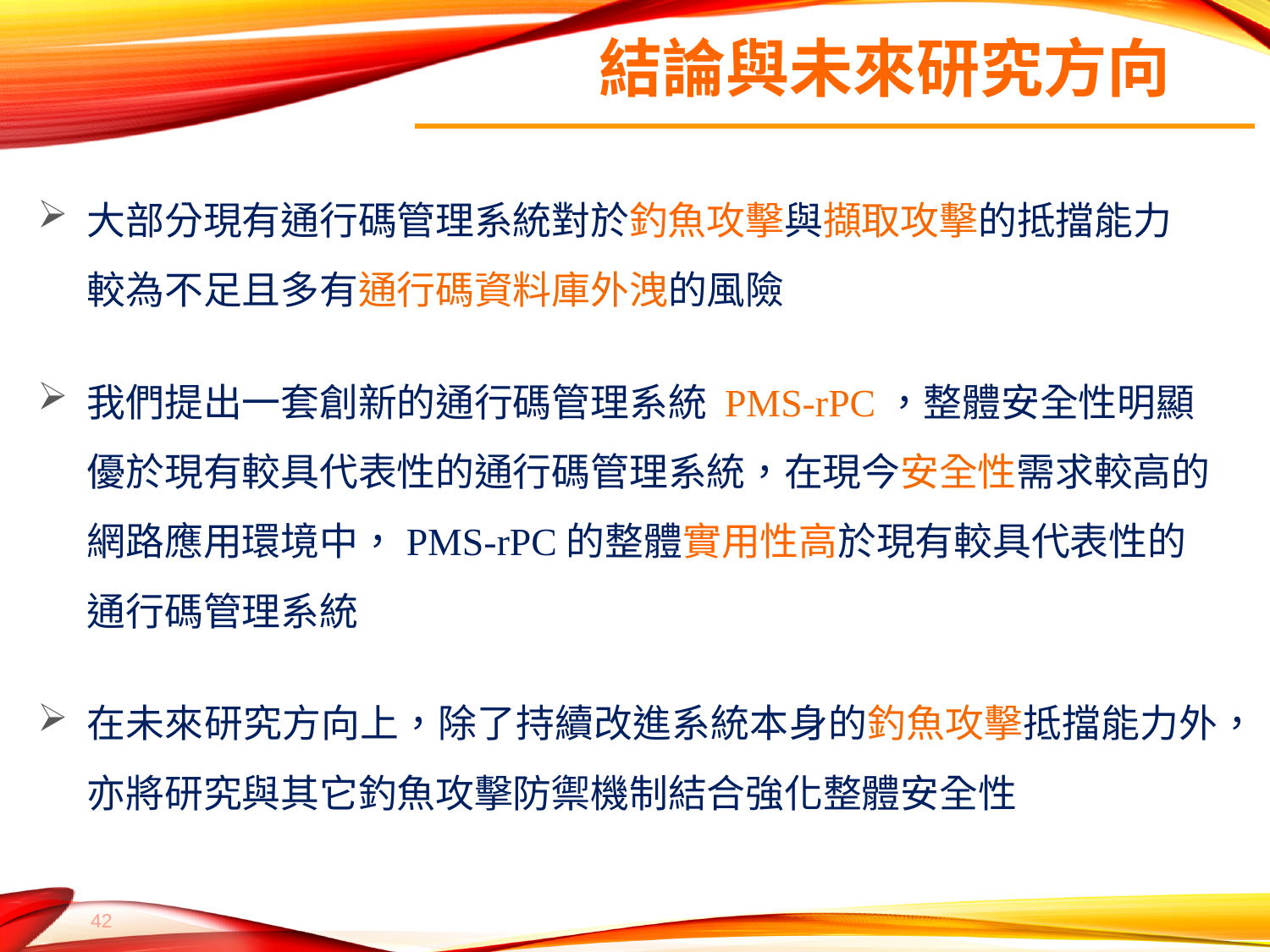

# 結論與未來研究方向
大部分現有通行碼管理系統對於釣魚攻擊與擷取攻擊的抵擋能力
較為不足且多有通行碼資料庫外洩的風險
我們提出一套創新的通行碼管理系統 PMS-rPC，整體安全性明顯
優於現有較具代表性的通行碼管理系統，在現今安全性需求較高的
網路應用環境中，PMS-rPC的整體實用性高於現有較具代表性的
通行碼管理系統
在未來研究方向上，除了持續改進系統本身的釣魚攻擊抵擋能力外，亦將研究與其它釣魚攻擊防禦機制結合強化整體安全性

42